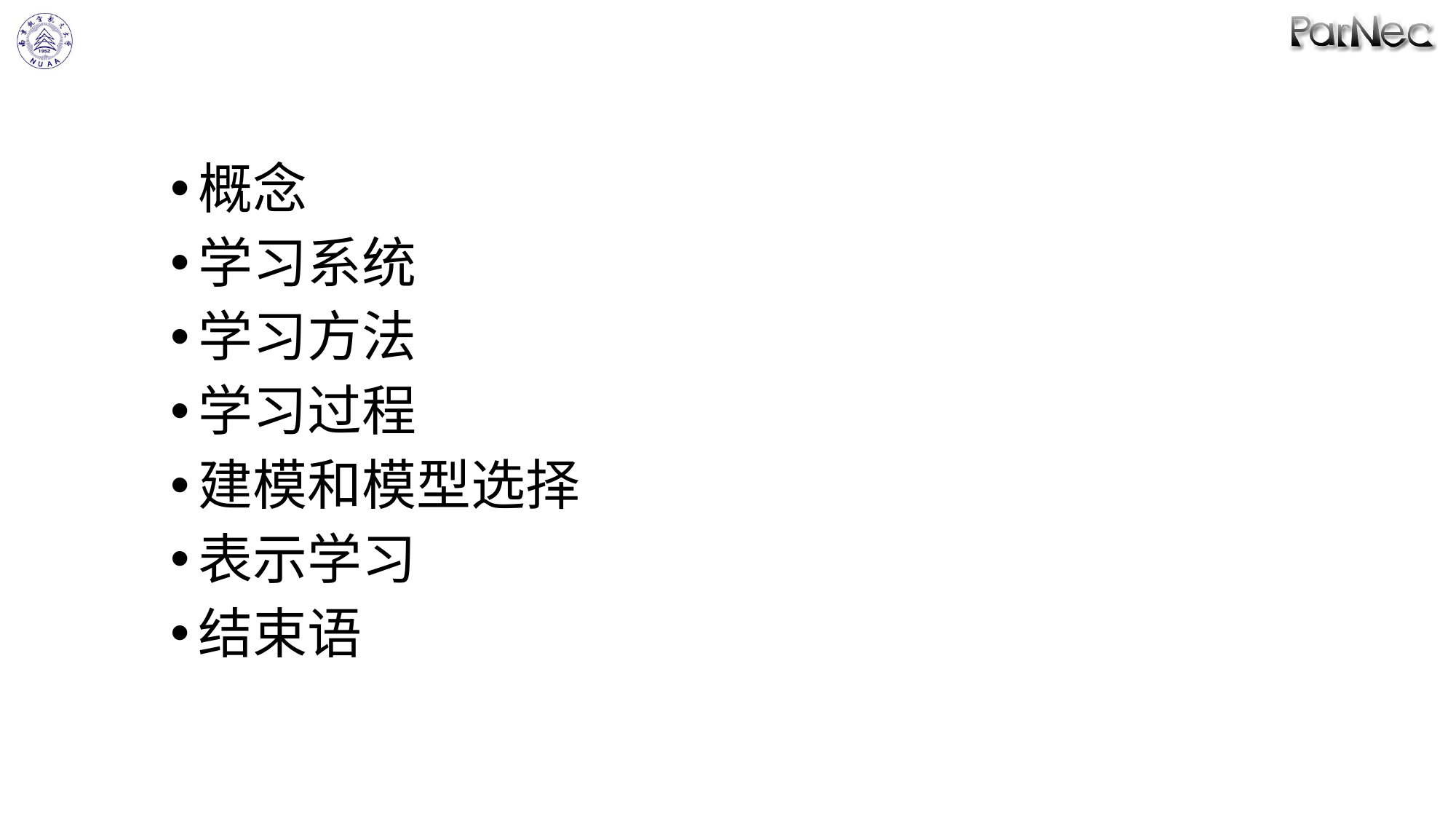

概念
学习系统
学习方法
学习过程
建模和模型选择
表示学习
结束语